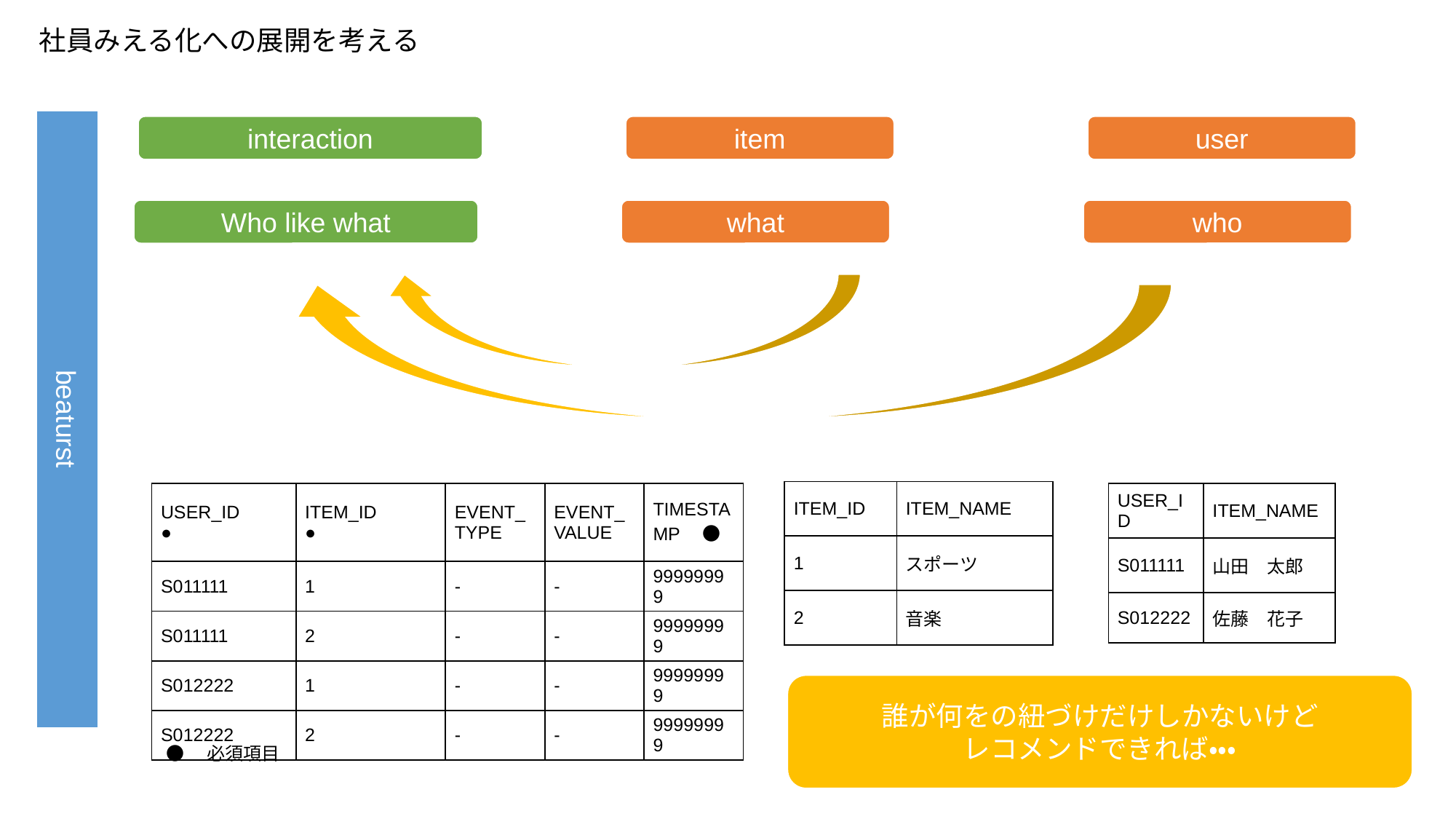

社員みえる化への展開を考える

beaturst
interaction
item
user
Who like what
what
who
| ITEM\_ID | ITEM\_NAME |
| --- | --- |
| 1 | スポーツ |
| 2 | 音楽 |
| USER\_ID ● | ITEM\_ID ● | EVENT\_TYPE | EVENT\_VALUE | TIMESTAMP　● |
| --- | --- | --- | --- | --- |
| S011111 | 1 | - | - | 99999999 |
| S011111 | 2 | - | - | 99999999 |
| S012222 | 1 | - | - | 99999999 |
| S012222 | 2 | - | - | 99999999 |
| USER\_ID | ITEM\_NAME |
| --- | --- |
| S011111 | 山田　太郎 |
| S012222 | 佐藤　花子 |
誰が何をの紐づけだけしかないけど
レコメンドできれば・・・
●　必須項目